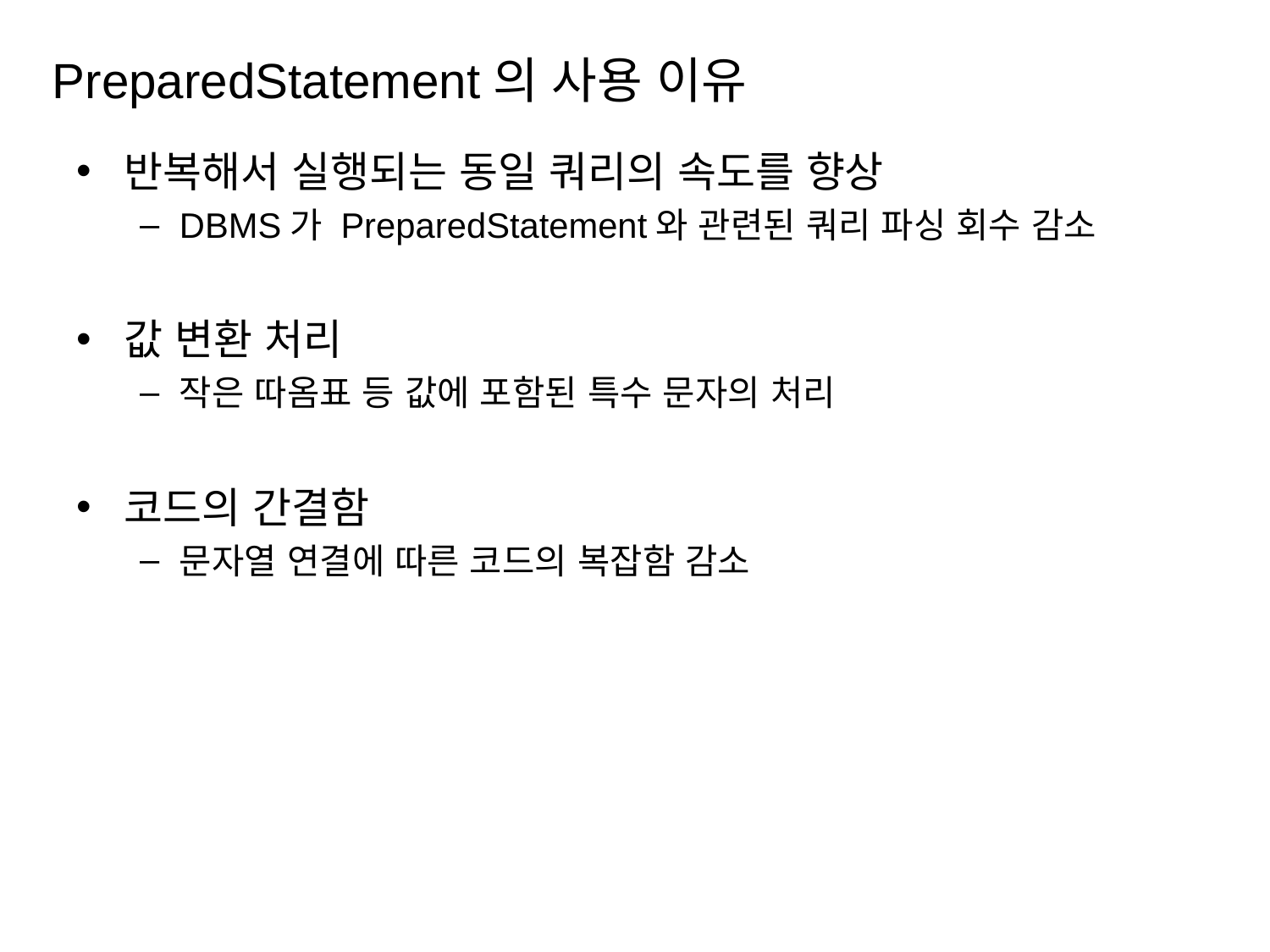

# PreparedStatement의 사용 이유
반복해서 실행되는 동일 쿼리의 속도를 향상
DBMS가 PreparedStatement와 관련된 쿼리 파싱 회수 감소

값 변환 처리
작은 따옴표 등 값에 포함된 특수 문자의 처리

코드의 간결함
문자열 연결에 따른 코드의 복잡함 감소